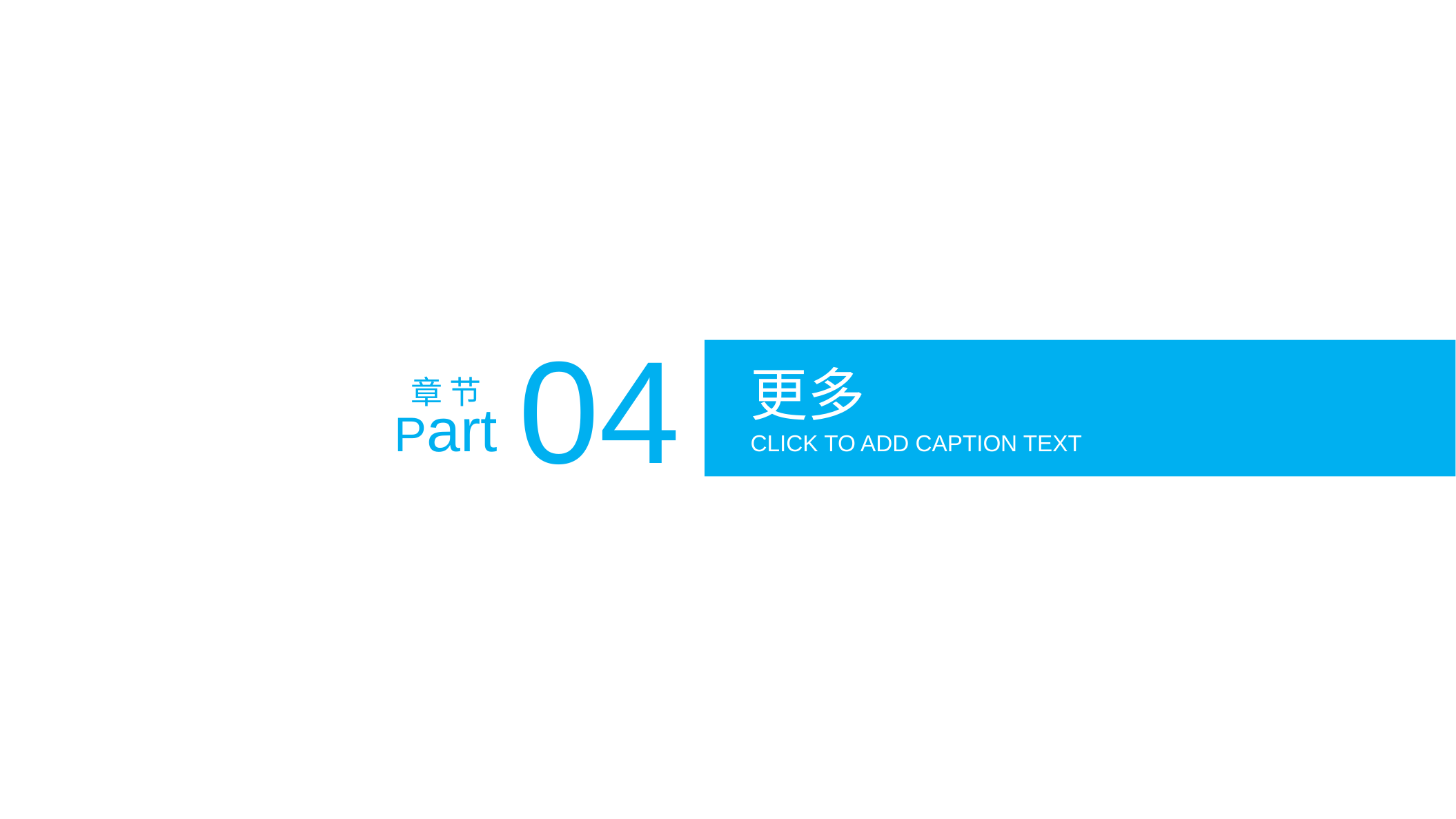

04

更多
章 节
Part
CLICK TO ADD CAPTION TEXT